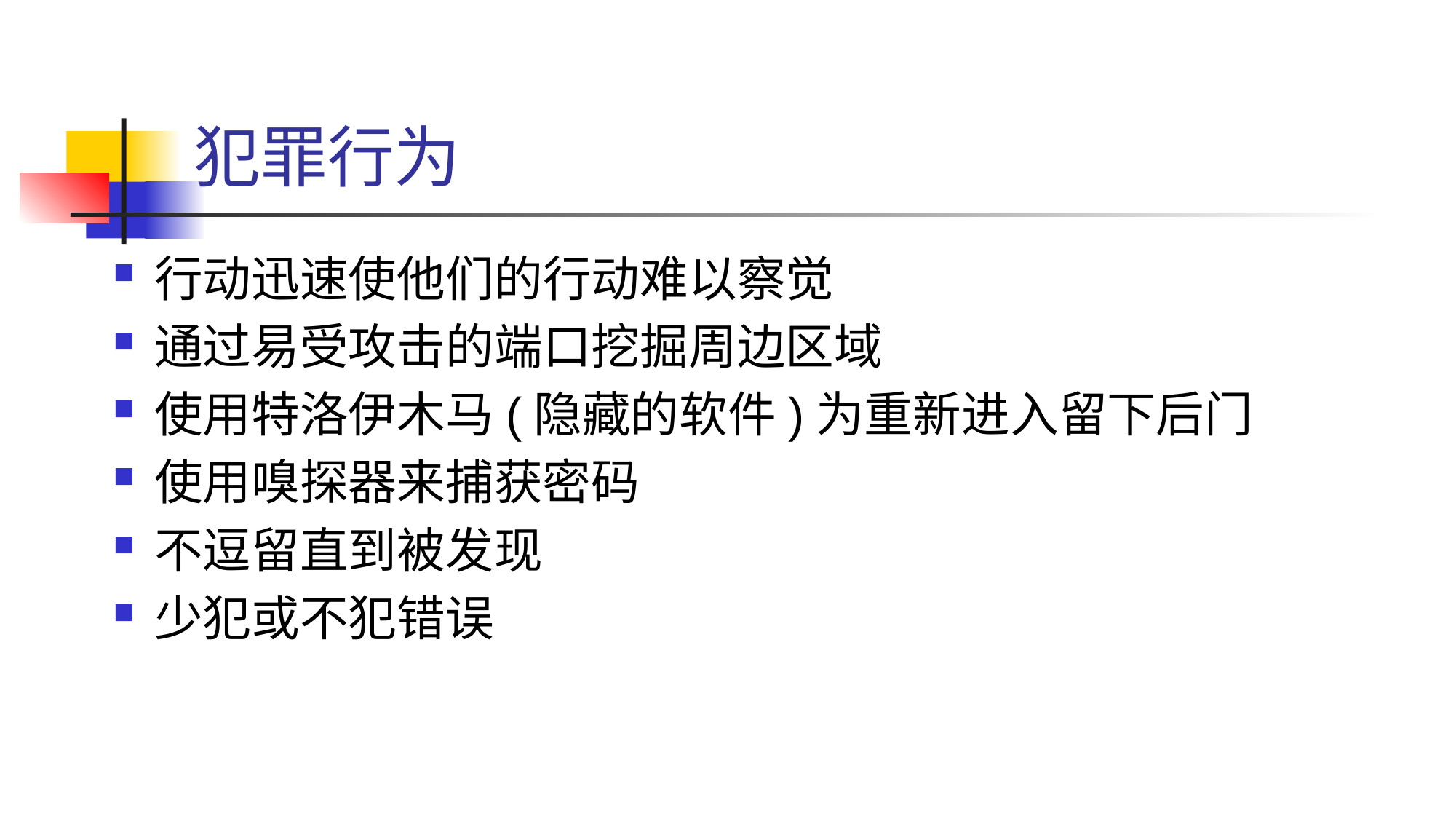

# 犯罪行为
行动迅速使他们的行动难以察觉
通过易受攻击的端口挖掘周边区域
使用特洛伊木马(隐藏的软件)为重新进入留下后门
使用嗅探器来捕获密码
不逗留直到被发现
少犯或不犯错误